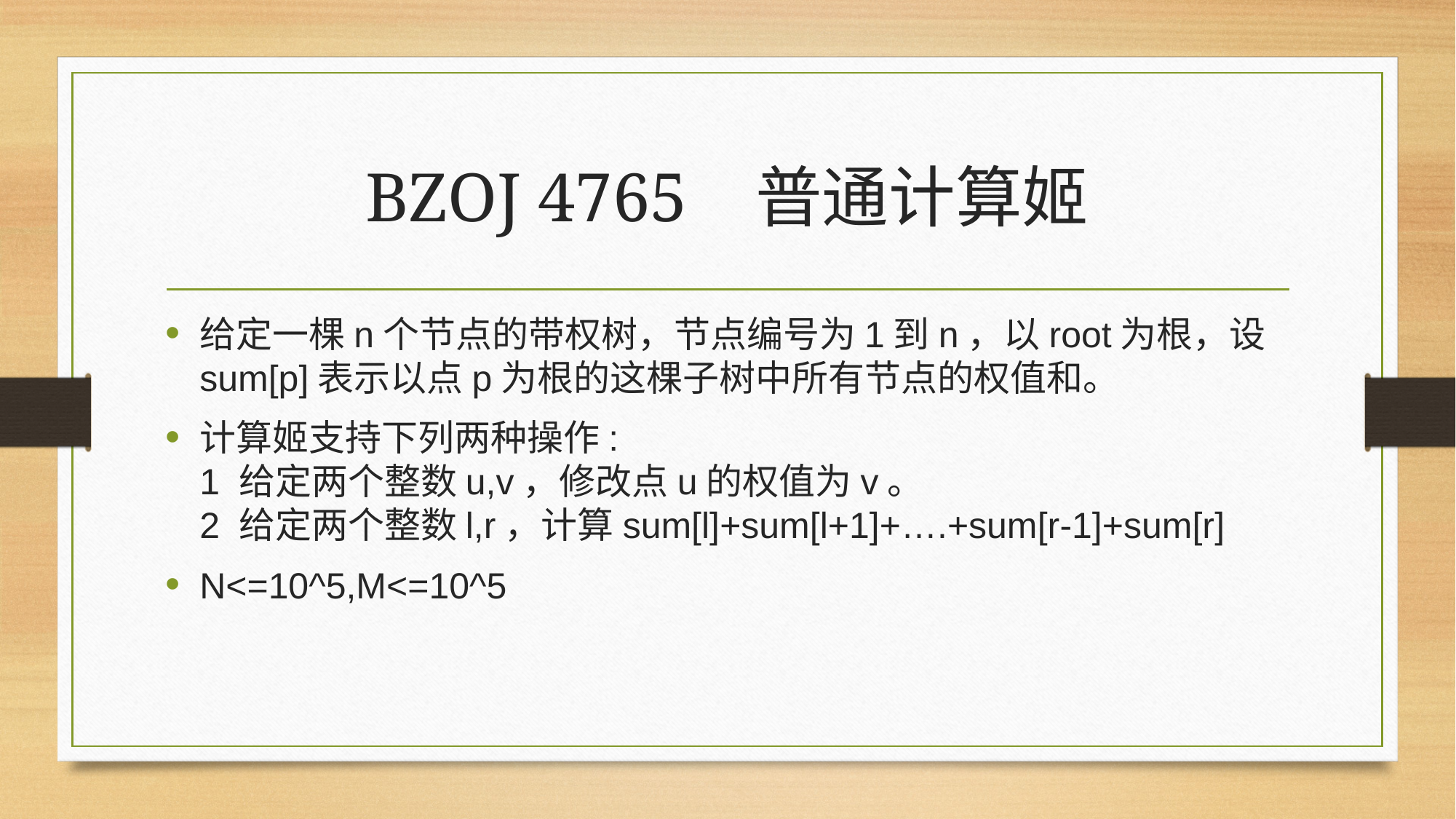

# BZOJ 4765   普通计算姬
给定一棵n个节点的带权树，节点编号为1到n，以root为根，设sum[p]表示以点p为根的这棵子树中所有节点的权值和。
计算姬支持下列两种操作: 
1 给定两个整数u,v，修改点u的权值为v。 
2 给定两个整数l,r，计算sum[l]+sum[l+1]+….+sum[r-1]+sum[r]
N<=10^5,M<=10^5